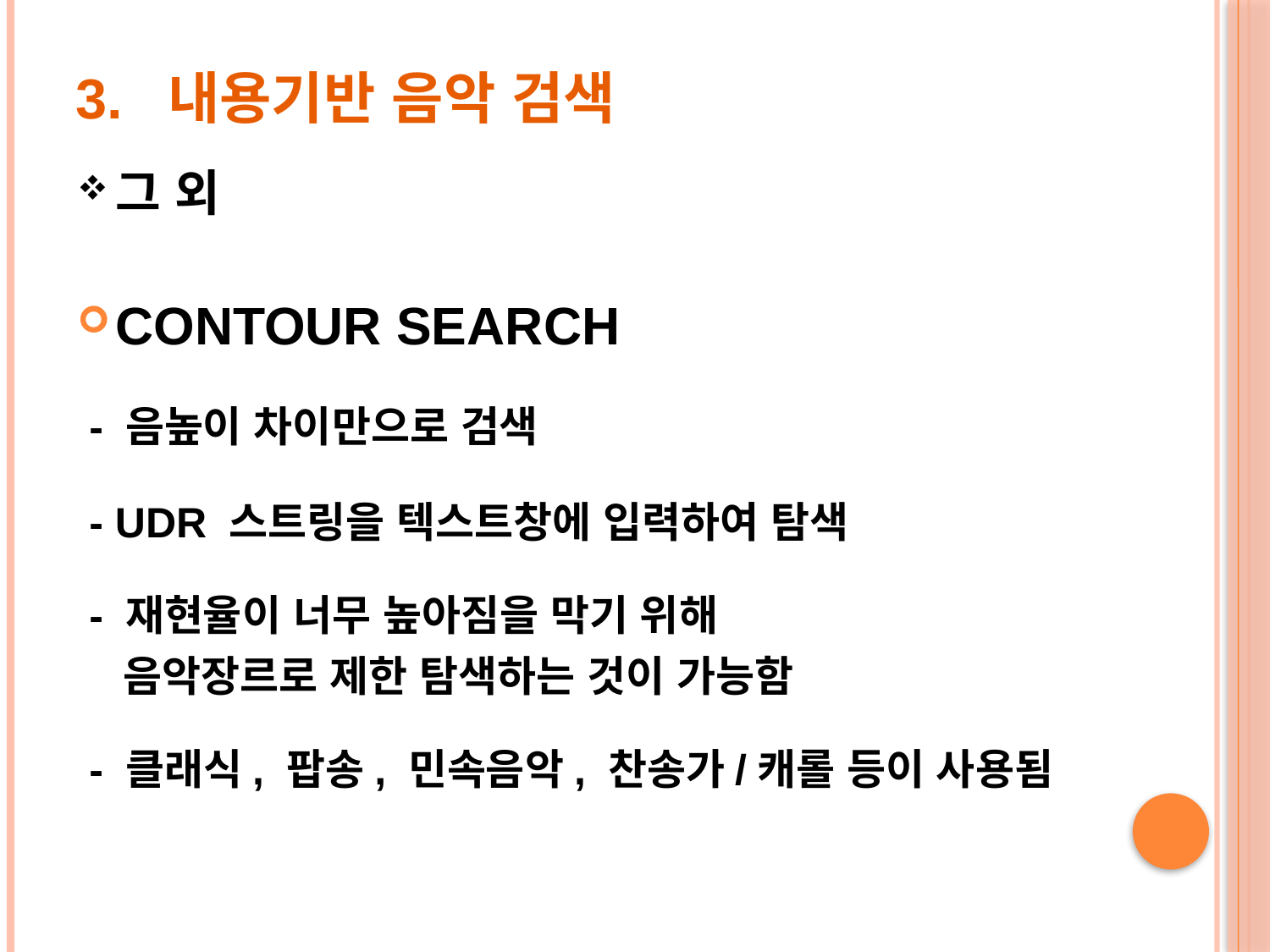

# 3.  내용기반 음악 검색
그 외

CONTOUR SEARCH

 - 음높이 차이만으로 검색

 - UDR 스트링을 텍스트창에 입력하여 탐색

 - 재현율이 너무 높아짐을 막기 위해
   음악장르로 제한 탐색하는 것이 가능함

 - 클래식, 팝송, 민속음악, 찬송가/캐롤 등이 사용됨